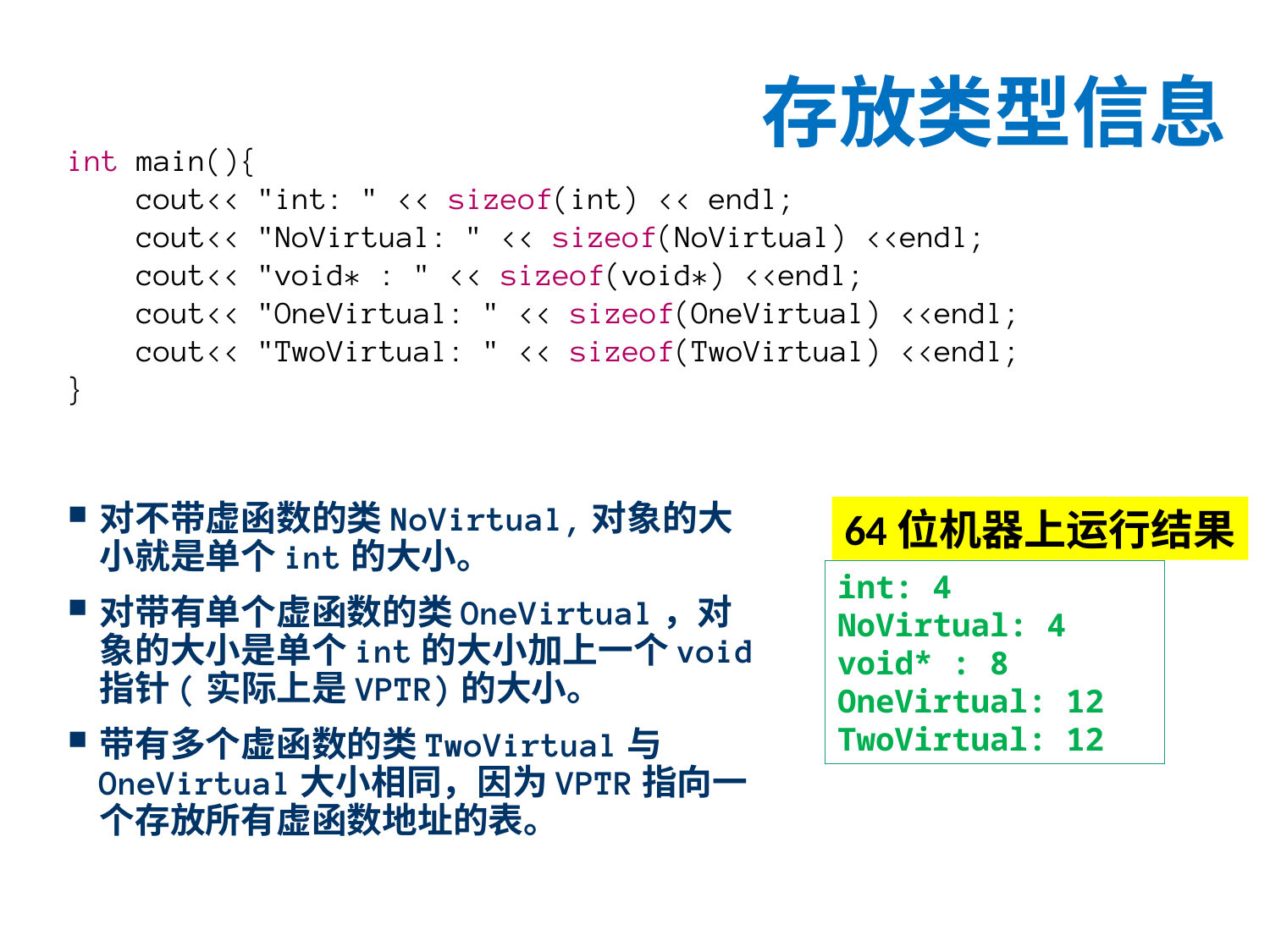

# 存放类型信息

int main(){
    cout<< "int: " << sizeof(int) << endl;
    cout<< "NoVirtual: " << sizeof(NoVirtual) <<endl;
    cout<< "void* : " << sizeof(void*) <<endl;
    cout<< "OneVirtual: " << sizeof(OneVirtual) <<endl;
    cout<< "TwoVirtual: " << sizeof(TwoVirtual) <<endl;
}

对不带虚函数的类NoVirtual,对象的大小就是单个int的大小。
对带有单个虚函数的类OneVirtual，对象的大小是单个int的大小加上一个void指针(实际上是VPTR)的大小。
带有多个虚函数的类TwoVirtual与OneVirtual大小相同，因为VPTR指向一个存放所有虚函数地址的表。
64位机器上运行结果
int: 4
NoVirtual: 4
void* : 8
OneVirtual: 12
TwoVirtual: 12